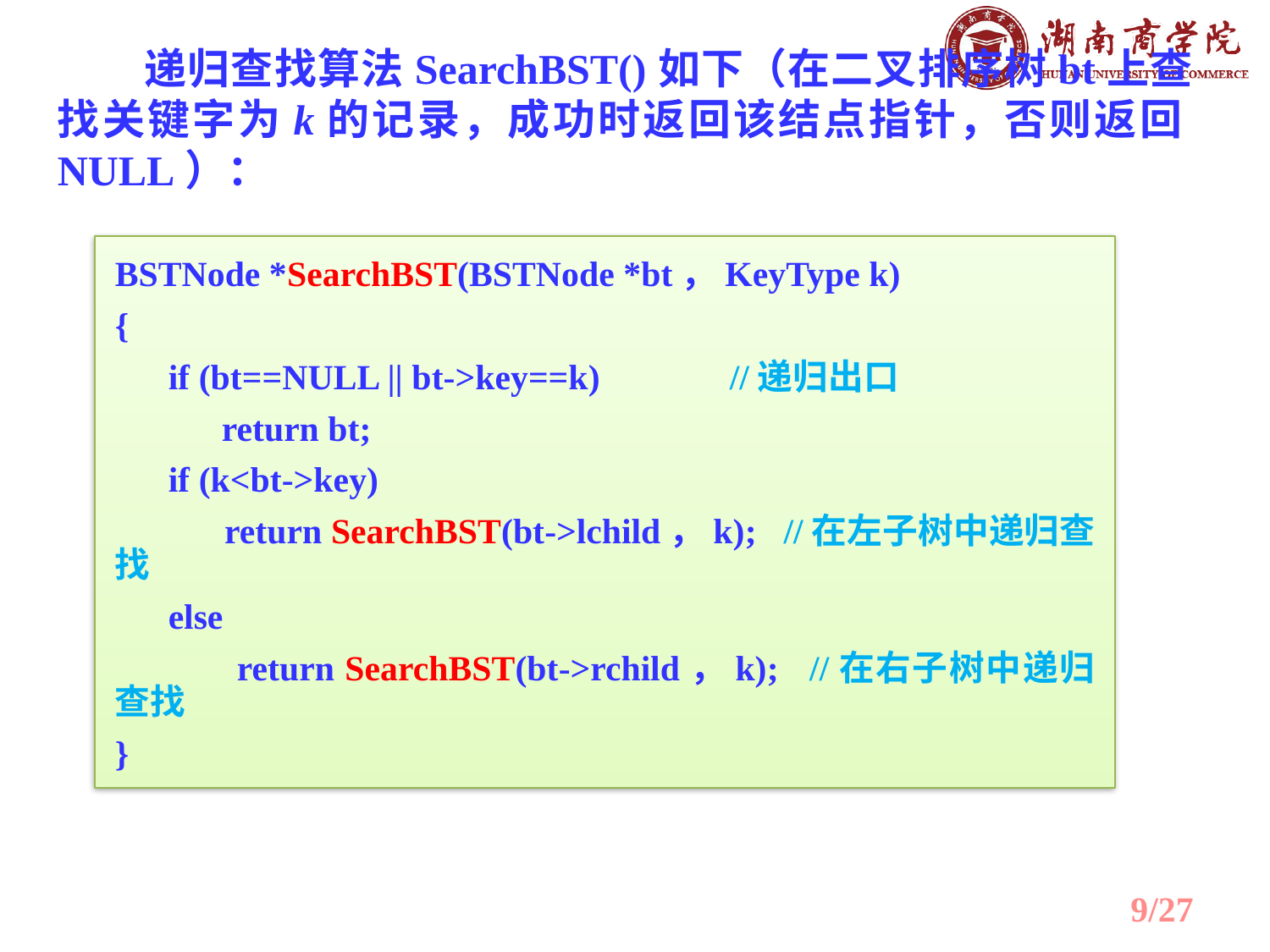

递归查找算法SearchBST()如下（在二叉排序树bt上查找关键字为k的记录，成功时返回该结点指针，否则返回NULL）：
BSTNode *SearchBST(BSTNode *bt，KeyType k)
{
      if (bt==NULL || bt->key==k) 	            //递归出口
            return bt;
      if (k<bt->key)
    　   return SearchBST(bt->lchild，k);   //在左子树中递归查找
      else
    　   return SearchBST(bt->rchild，k);   //在右子树中递归查找
}
9/27